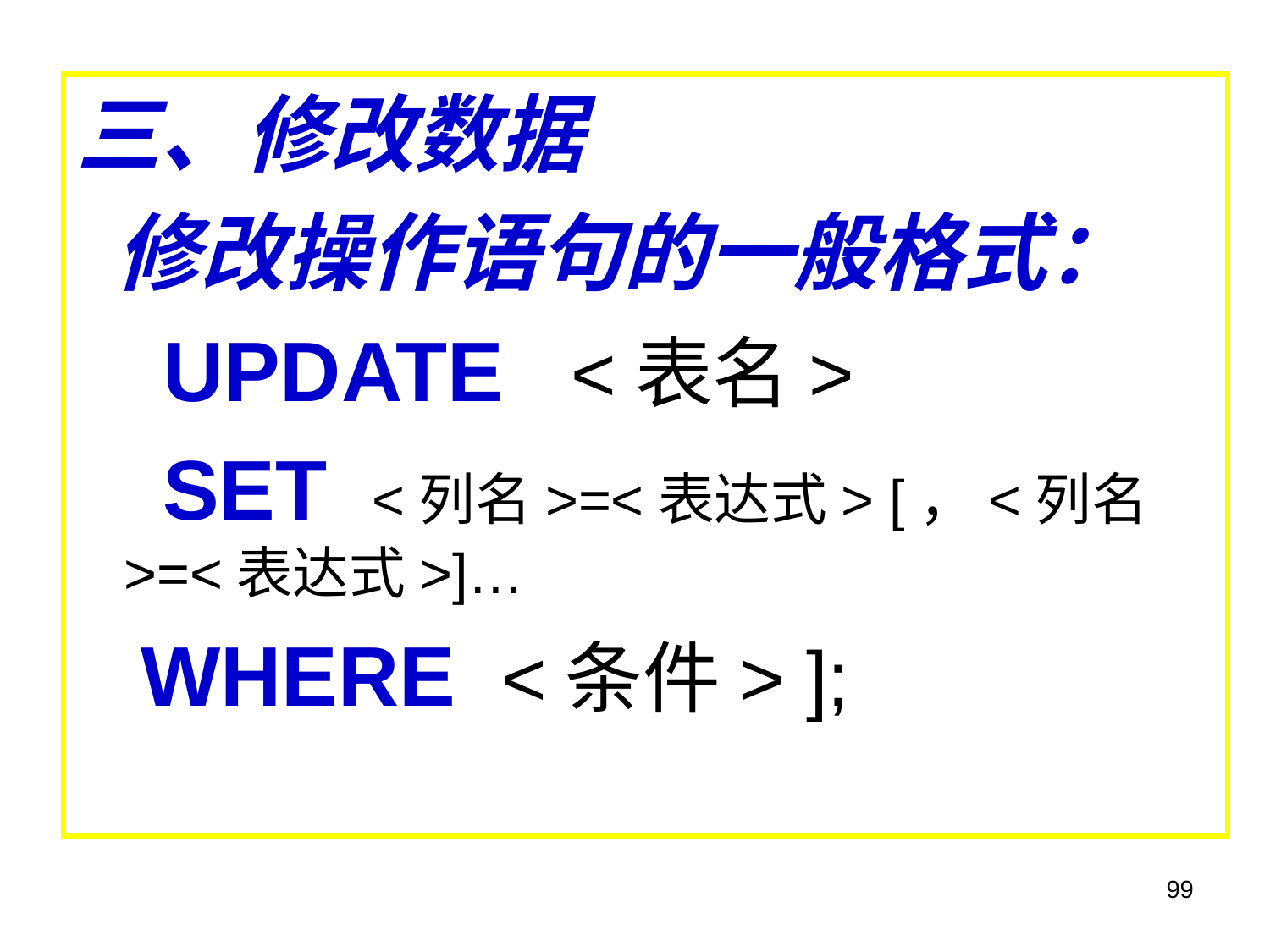

三、修改数据
 修改操作语句的一般格式：
    UPDATE   <表名>
    SET  <列名>=<表达式> [，<列名>=<表达式>]…
  [WHERE  <条件> ];
99